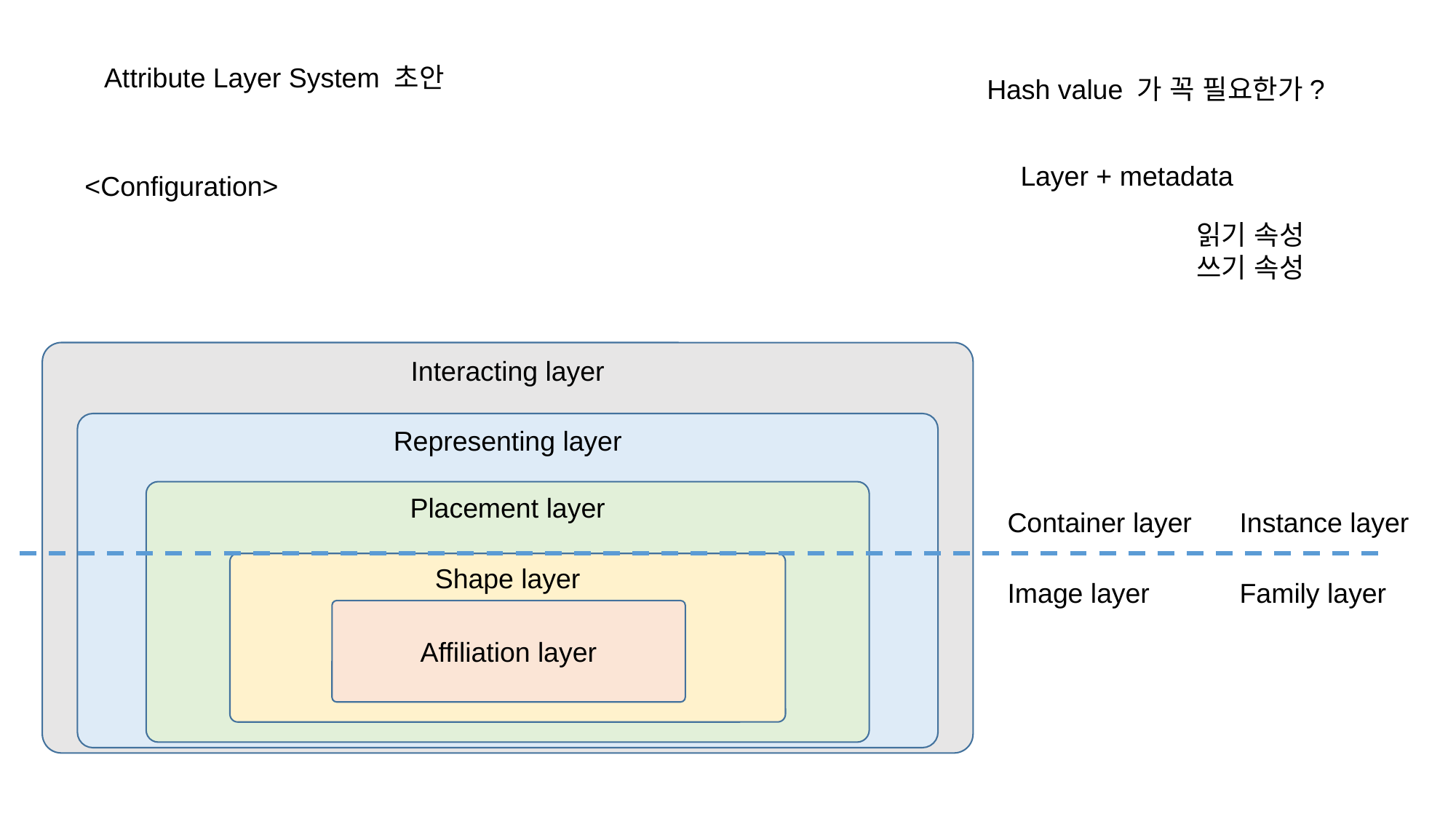

Attribute Layer System 초안
Hash value 가 꼭 필요한가?
Layer + metadata
<Configuration>
읽기 속성
쓰기 속성
Interacting layer
Representing layer
Placement layer
Container layer
Instance layer
Shape layer
Image layer
Family layer
Affiliation layer